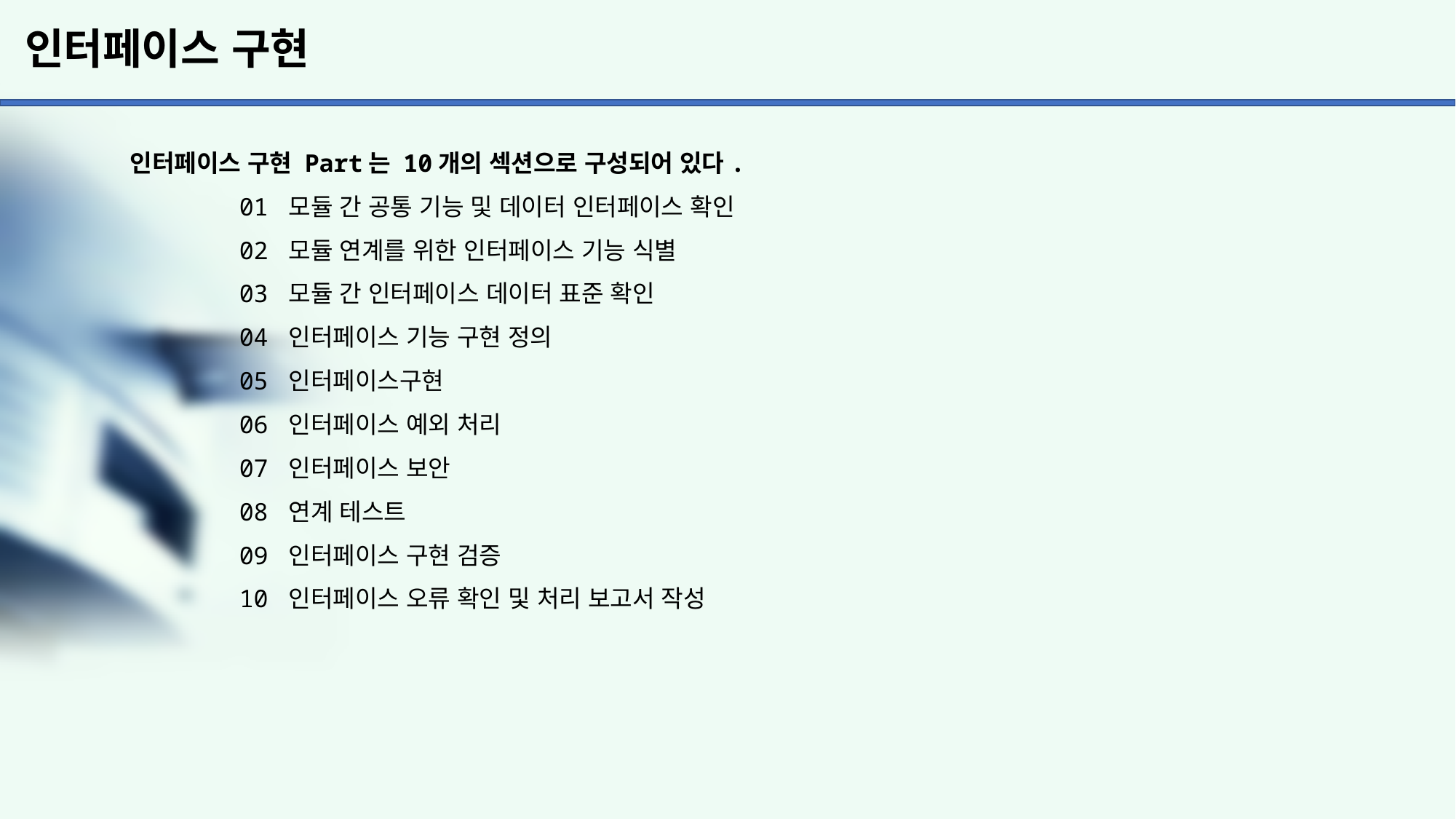

# 인터페이스 구현
인터페이스 구현 Part는 10개의 섹션으로 구성되어 있다.
	01 모듈 간 공통 기능 및 데이터 인터페이스 확인
	02 모듈 연계를 위한 인터페이스 기능 식별
	03 모듈 간 인터페이스 데이터 표준 확인
	04 인터페이스 기능 구현 정의
	05 인터페이스구현
	06 인터페이스 예외 처리
	07 인터페이스 보안
	08 연계 테스트
	09 인터페이스 구현 검증
	10 인터페이스 오류 확인 및 처리 보고서 작성